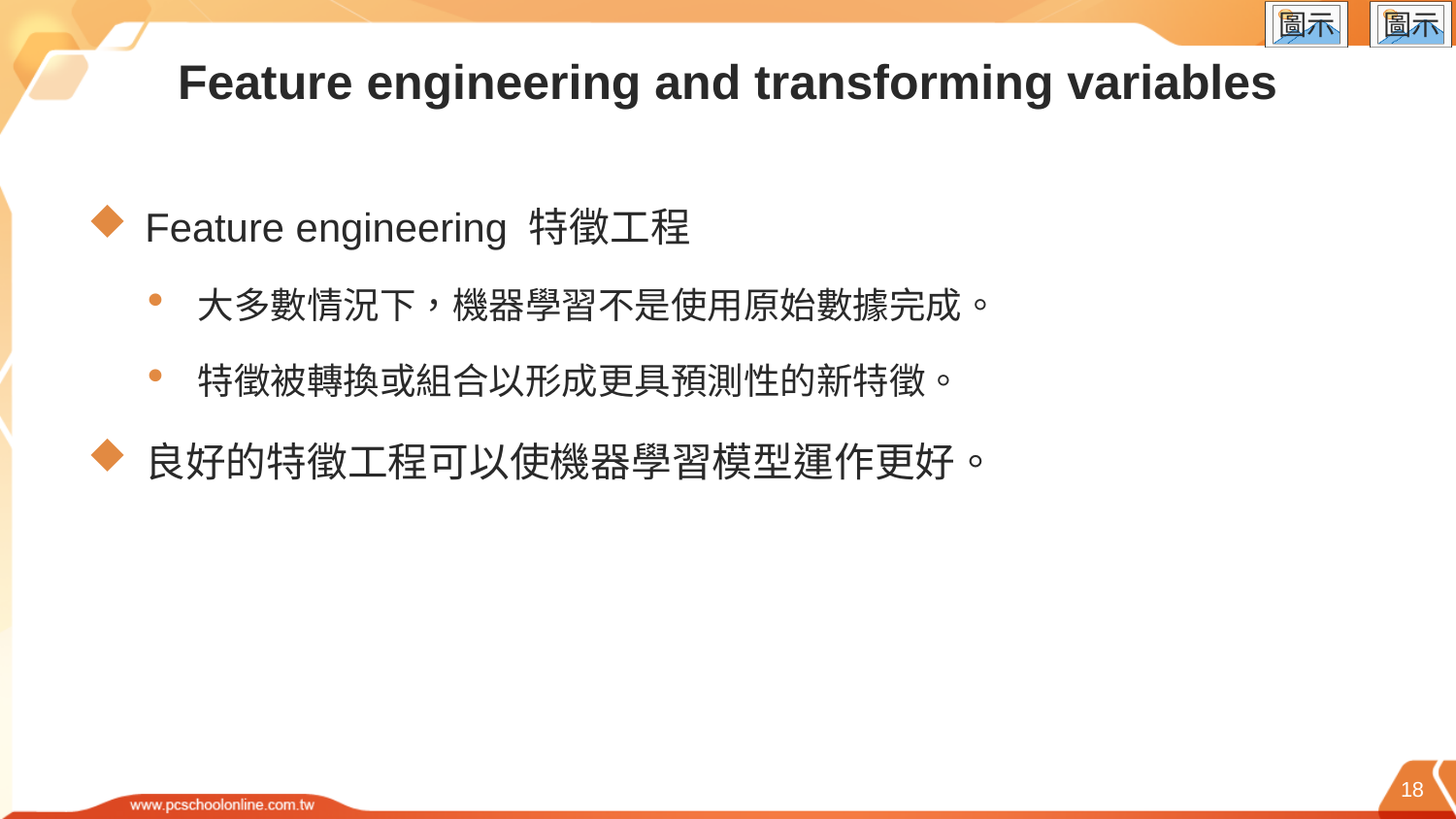

# Feature engineering and transforming variables
Feature engineering 特徵工程
大多數情況下，機器學習不是使用原始數據完成。
特徵被轉換或組合以形成更具預測性的新特徵。
良好的特徵工程可以使機器學習模型運作更好。
18